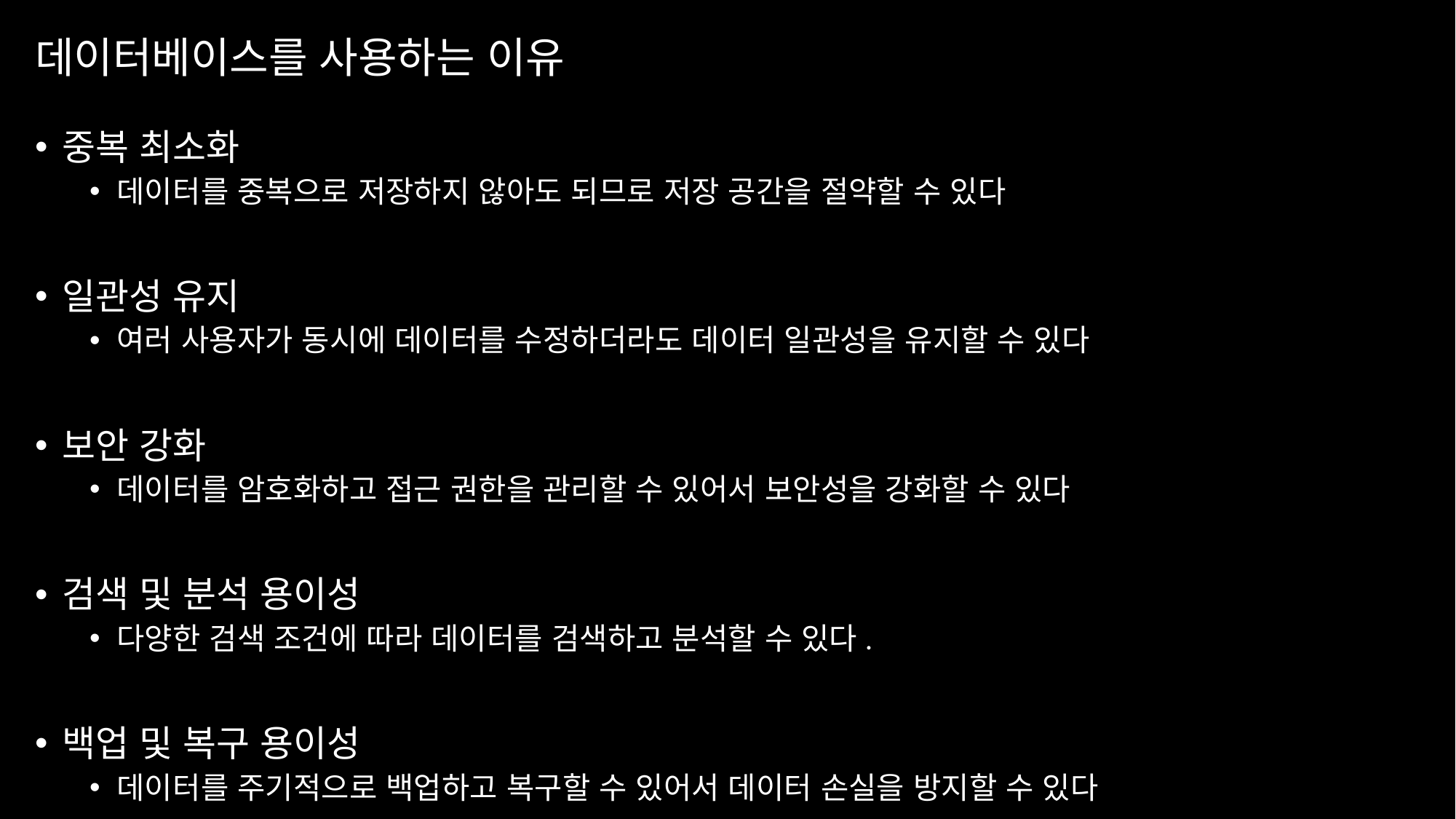

# 데이터베이스를 사용하는 이유
중복 최소화
데이터를 중복으로 저장하지 않아도 되므로 저장 공간을 절약할 수 있다

일관성 유지
여러 사용자가 동시에 데이터를 수정하더라도 데이터 일관성을 유지할 수 있다

보안 강화
데이터를 암호화하고 접근 권한을 관리할 수 있어서 보안성을 강화할 수 있다

검색 및 분석 용이성
다양한 검색 조건에 따라 데이터를 검색하고 분석할 수 있다.

백업 및 복구 용이성
데이터를 주기적으로 백업하고 복구할 수 있어서 데이터 손실을 방지할 수 있다